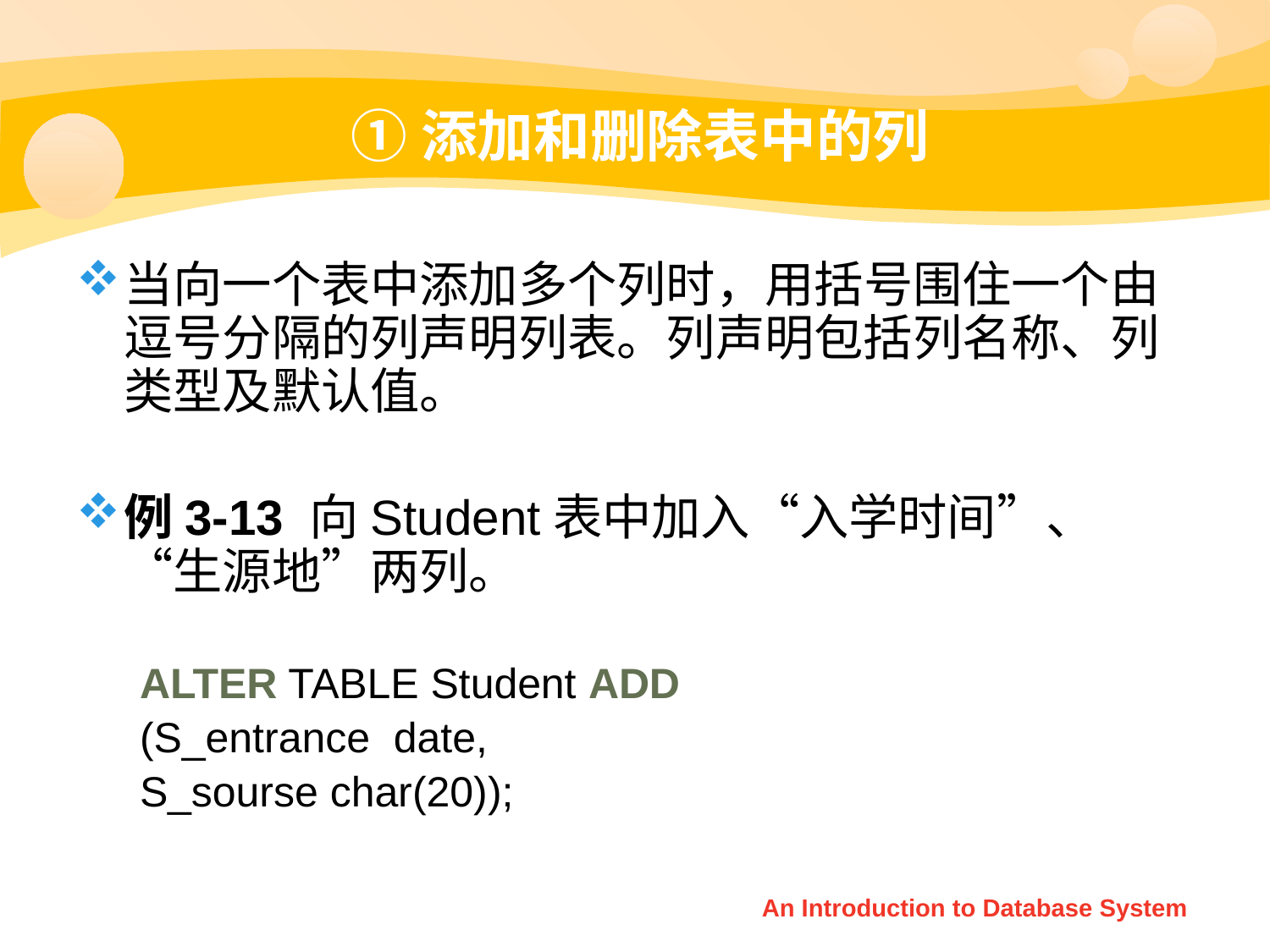

# ①添加和删除表中的列
当向一个表中添加多个列时，用括号围住一个由逗号分隔的列声明列表。列声明包括列名称、列类型及默认值。

例3-13 向Student表中加入“入学时间”、“生源地”两列。

ALTER TABLE Student ADD
(S_entrance  date,
S_sourse char(20));

An Introduction to Database System